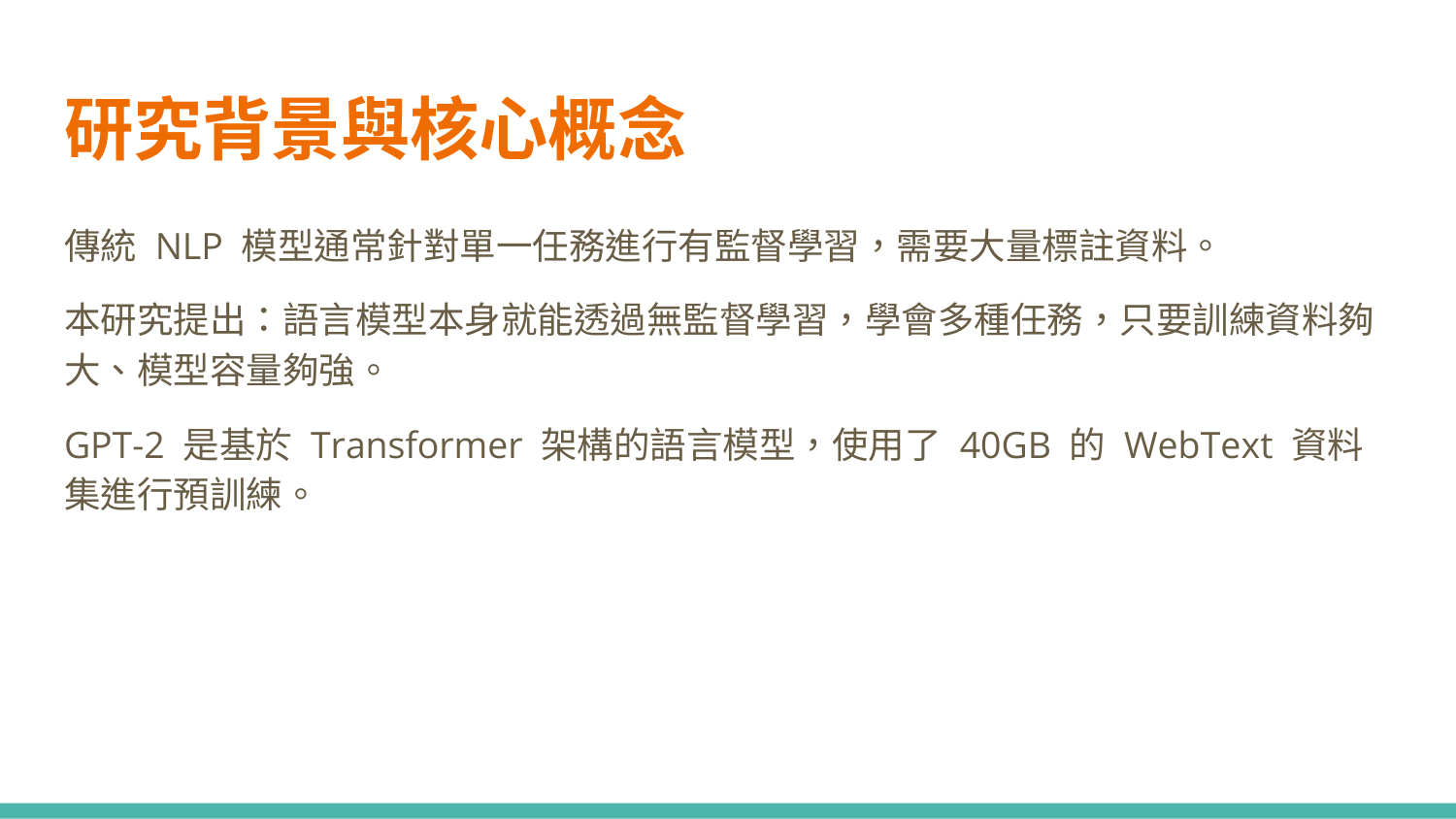

# 研究背景與核心概念
傳統 NLP 模型通常針對單一任務進行有監督學習，需要大量標註資料。
本研究提出：語言模型本身就能透過無監督學習，學會多種任務，只要訓練資料夠大、模型容量夠強。
GPT-2 是基於 Transformer 架構的語言模型，使用了 40GB 的 WebText 資料集進行預訓練。